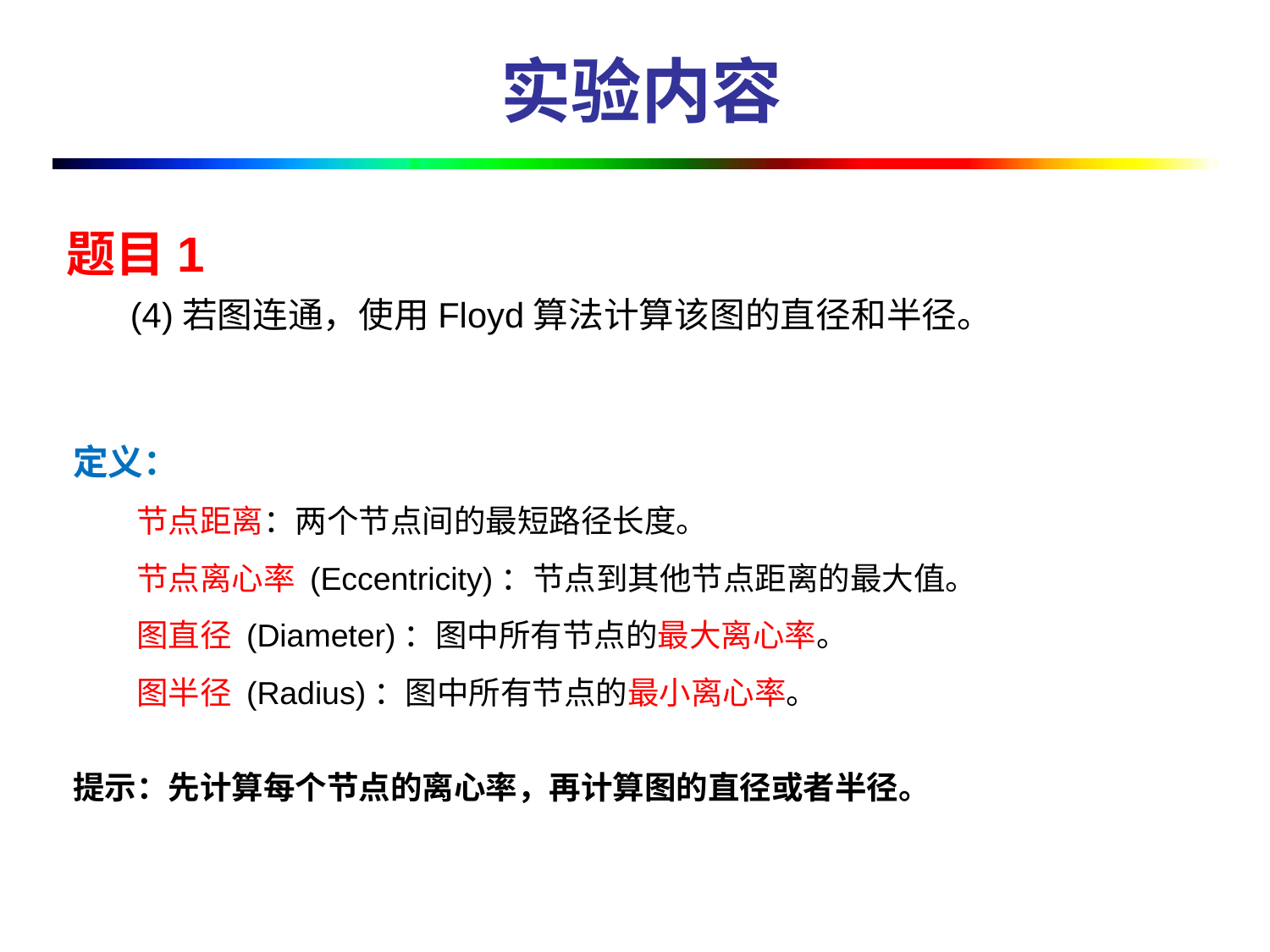

# 实验内容
题目1
(4)若图连通，使用Floyd算法计算该图的直径和半径。

定义：
节点距离：两个节点间的最短路径长度。
节点离心率 (Eccentricity)：节点到其他节点距离的最大值。
图直径 (Diameter)：图中所有节点的最大离心率。
图半径 (Radius)：图中所有节点的最小离心率。

提示：先计算每个节点的离心率，再计算图的直径或者半径。